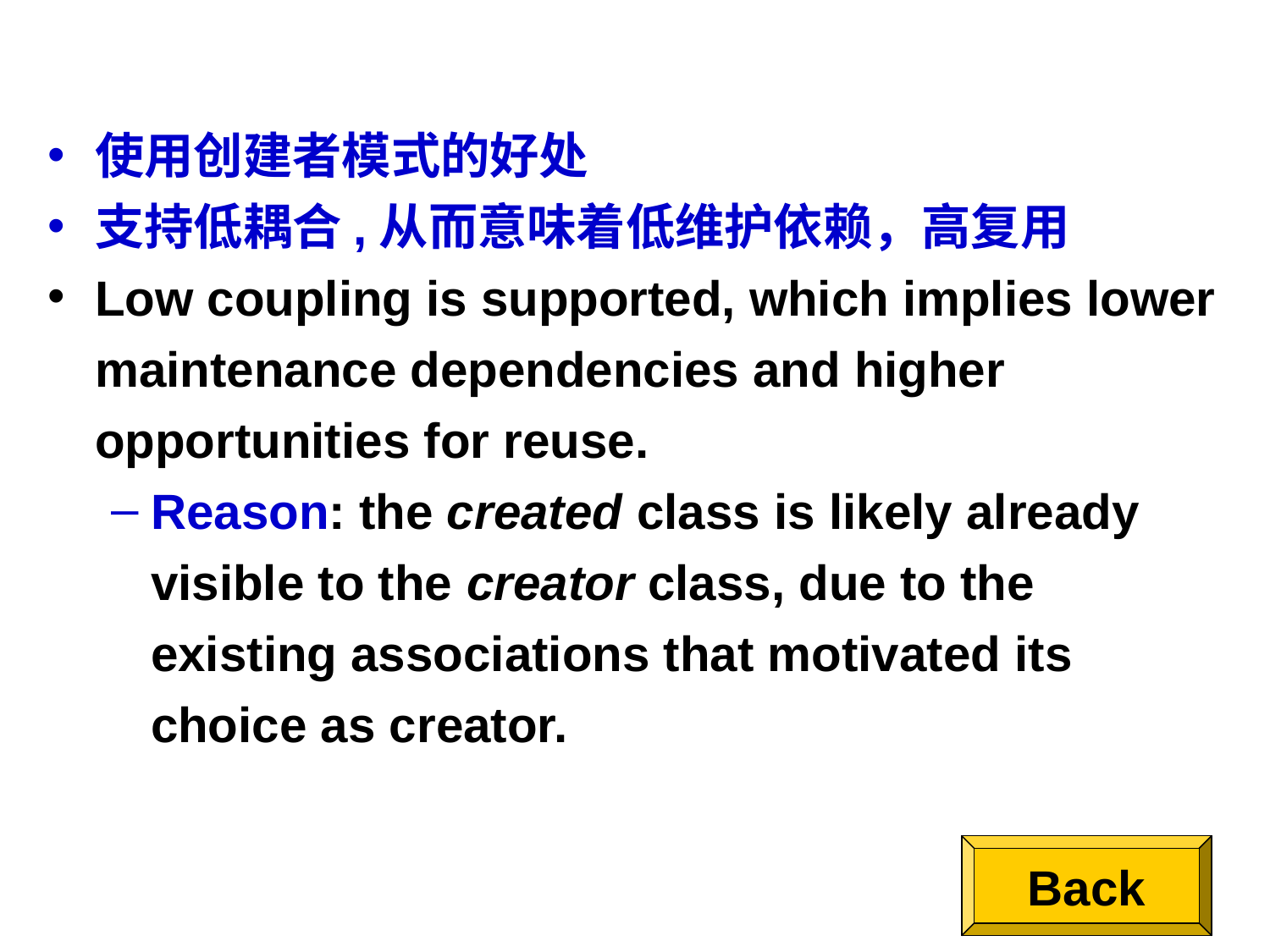

使用创建者模式的好处
支持低耦合,从而意味着低维护依赖，高复用
Low coupling is supported, which implies lower maintenance dependencies and higher opportunities for reuse.
Reason: the created class is likely already visible to the creator class, due to the existing associations that motivated its choice as creator.
Back